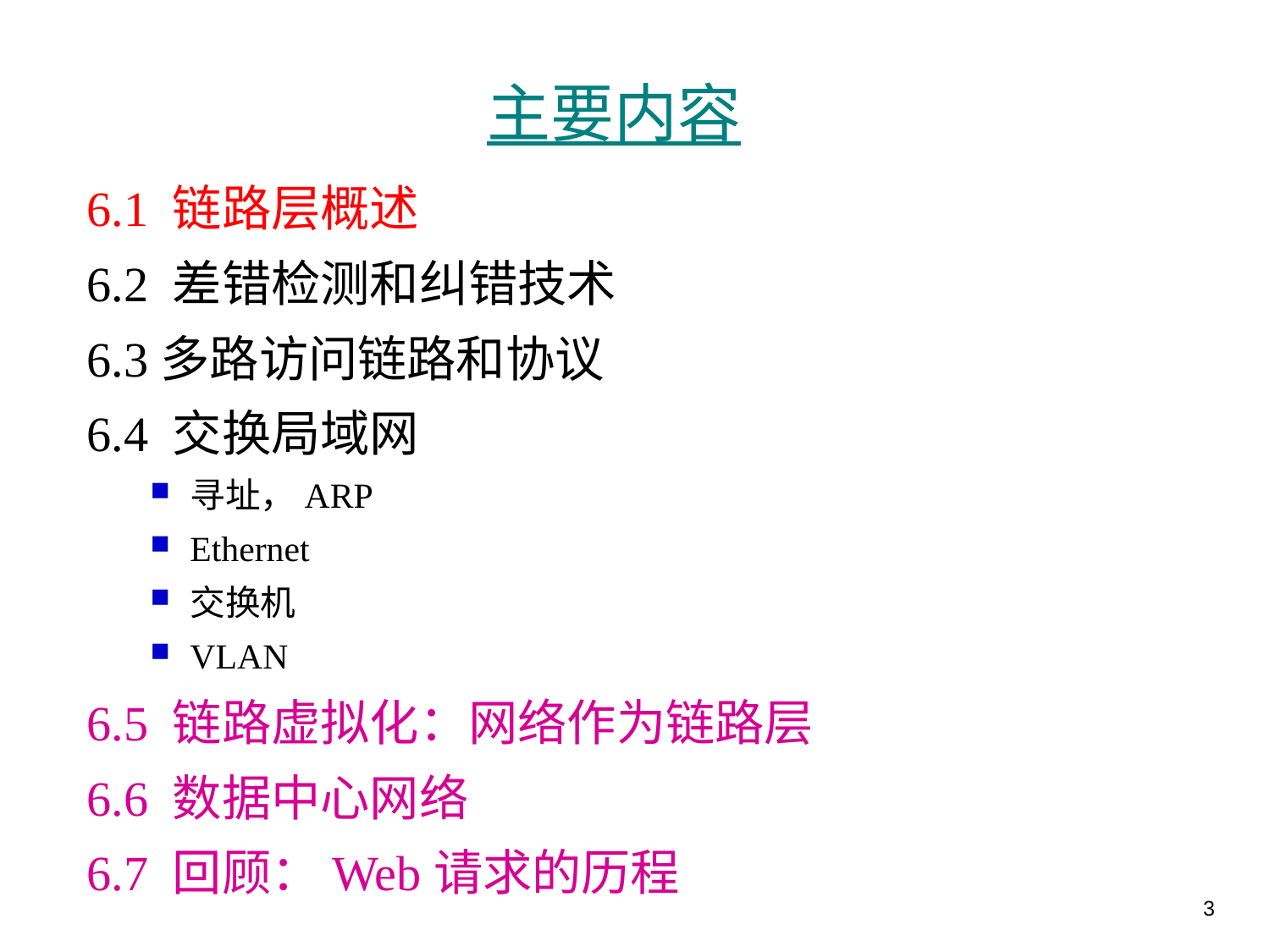

# 主要内容
6.1 链路层概述
6.2 差错检测和纠错技术
6.3多路访问链路和协议
6.4 交换局域网
寻址，ARP
Ethernet
交换机
VLAN
6.5 链路虚拟化：网络作为链路层
6.6 数据中心网络
6.7 回顾：Web请求的历程
3